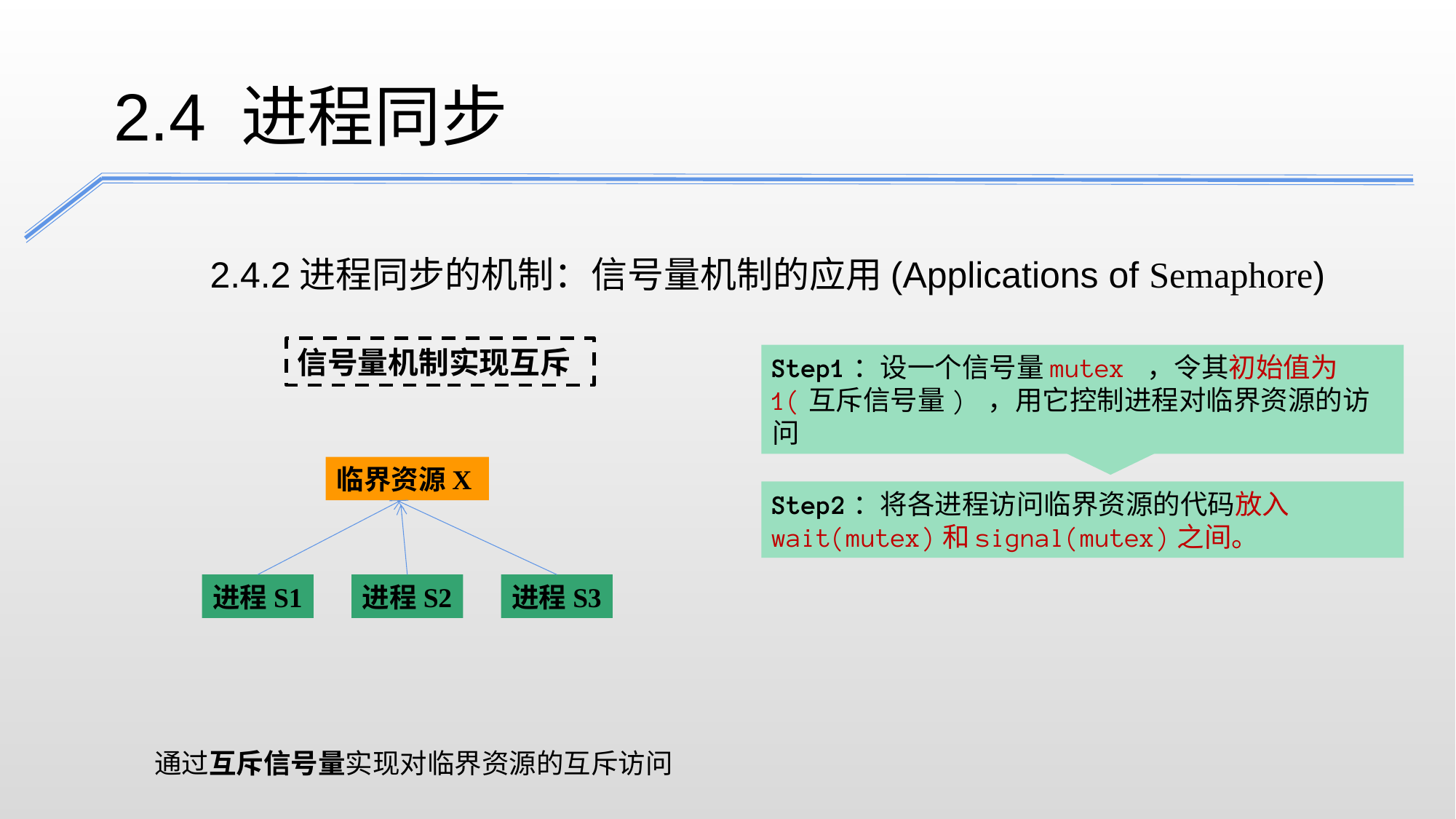

2.4 进程同步
2.4.2进程同步的机制：信号量机制的应用(Applications of Semaphore)
信号量机制实现互斥
Step1：设一个信号量mutex ，令其初始值为1(互斥信号量) ，用它控制进程对临界资源的访问

临界资源X
Step2：将各进程访问临界资源的代码放入wait(mutex)和signal(mutex)之间。
进程S1
进程S2
进程S3
通过互斥信号量实现对临界资源的互斥访问